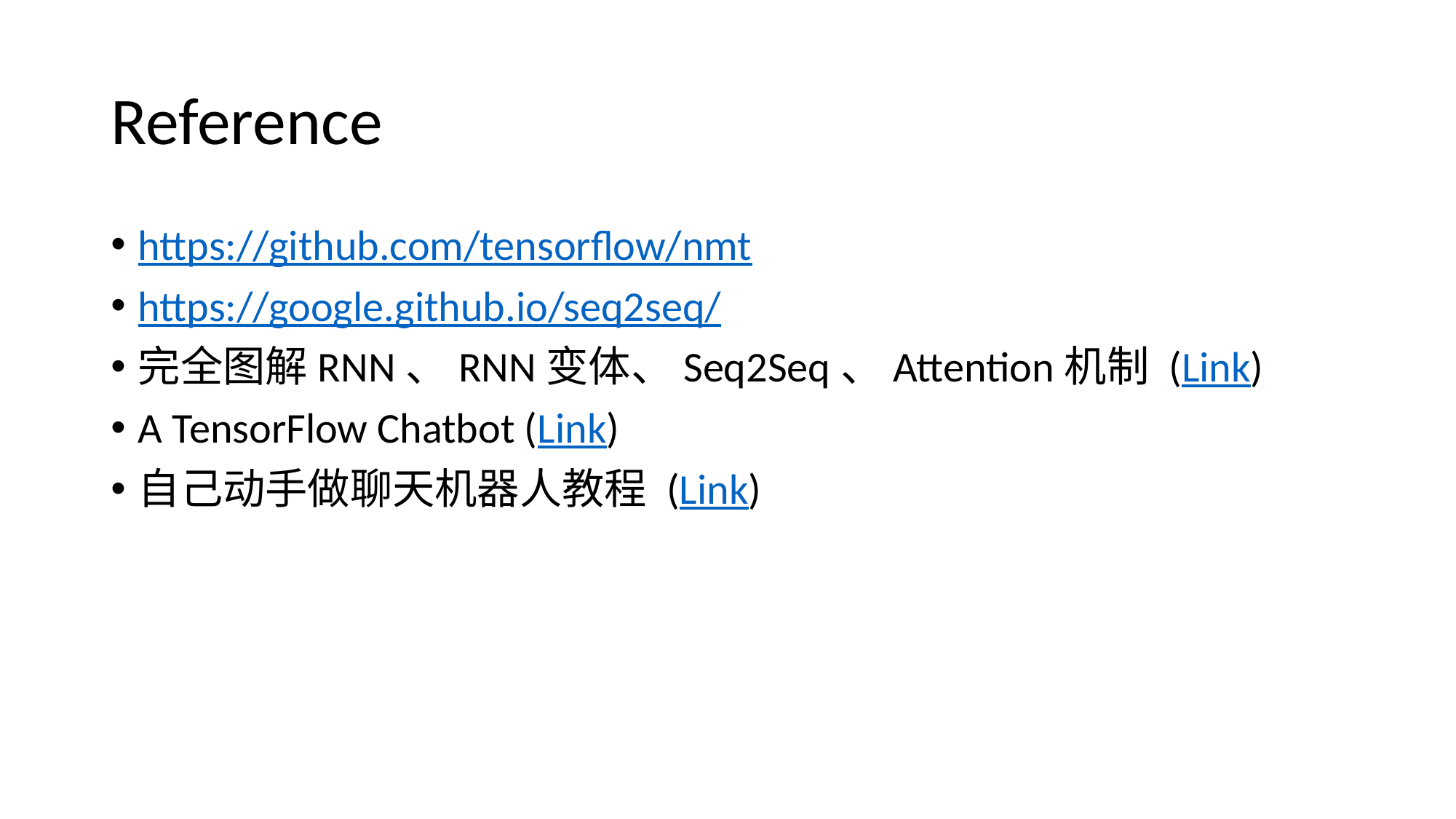

# Reference
https://github.com/tensorflow/nmt
https://google.github.io/seq2seq/
完全图解RNN、RNN变体、Seq2Seq、Attention机制 (Link)
A TensorFlow Chatbot (Link)
自己动手做聊天机器人教程 (Link)